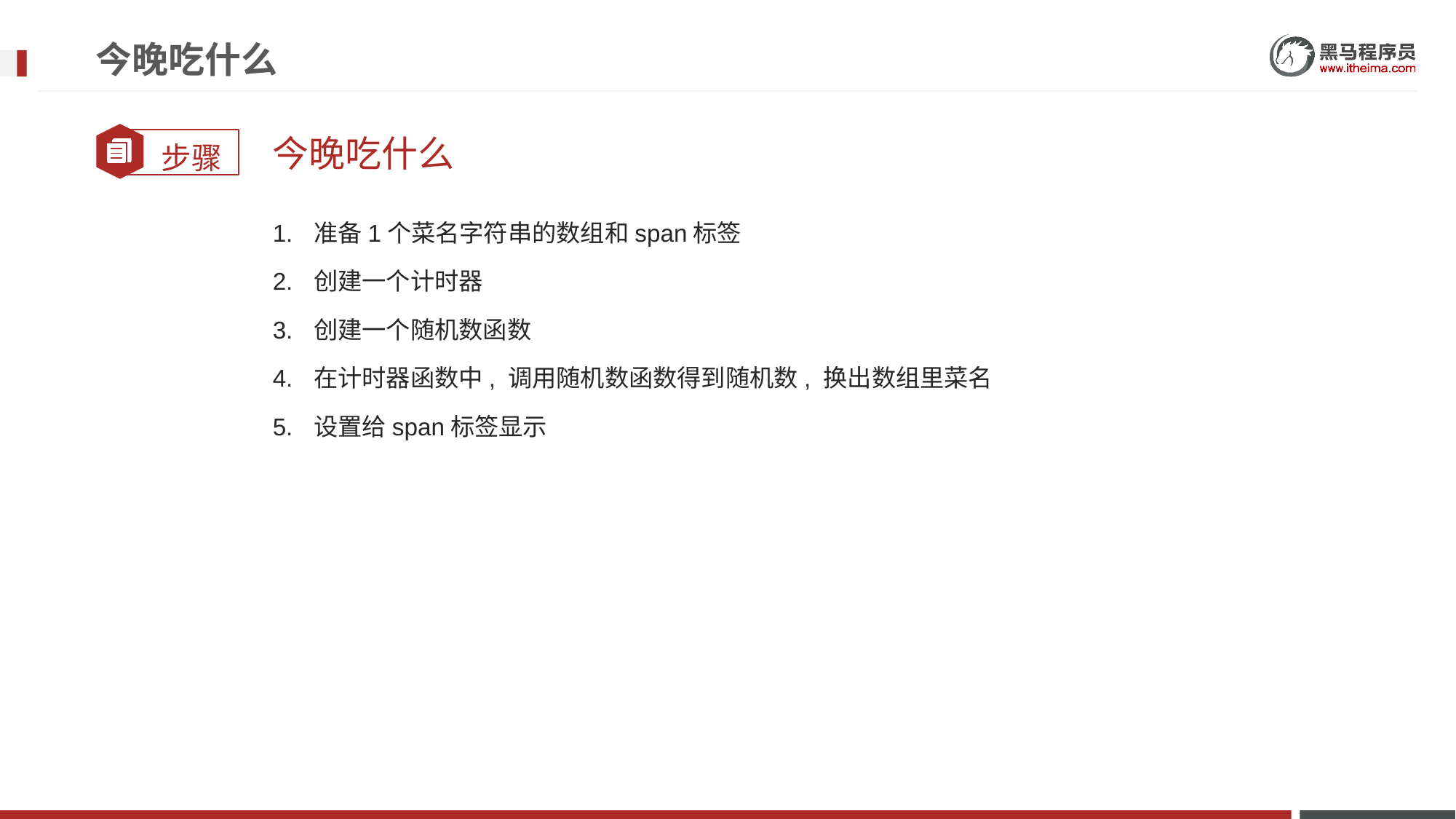

# 今晚吃什么
今晚吃什么
准备1个菜名字符串的数组和span标签
创建一个计时器
创建一个随机数函数
在计时器函数中, 调用随机数函数得到随机数, 换出数组里菜名
设置给span标签显示